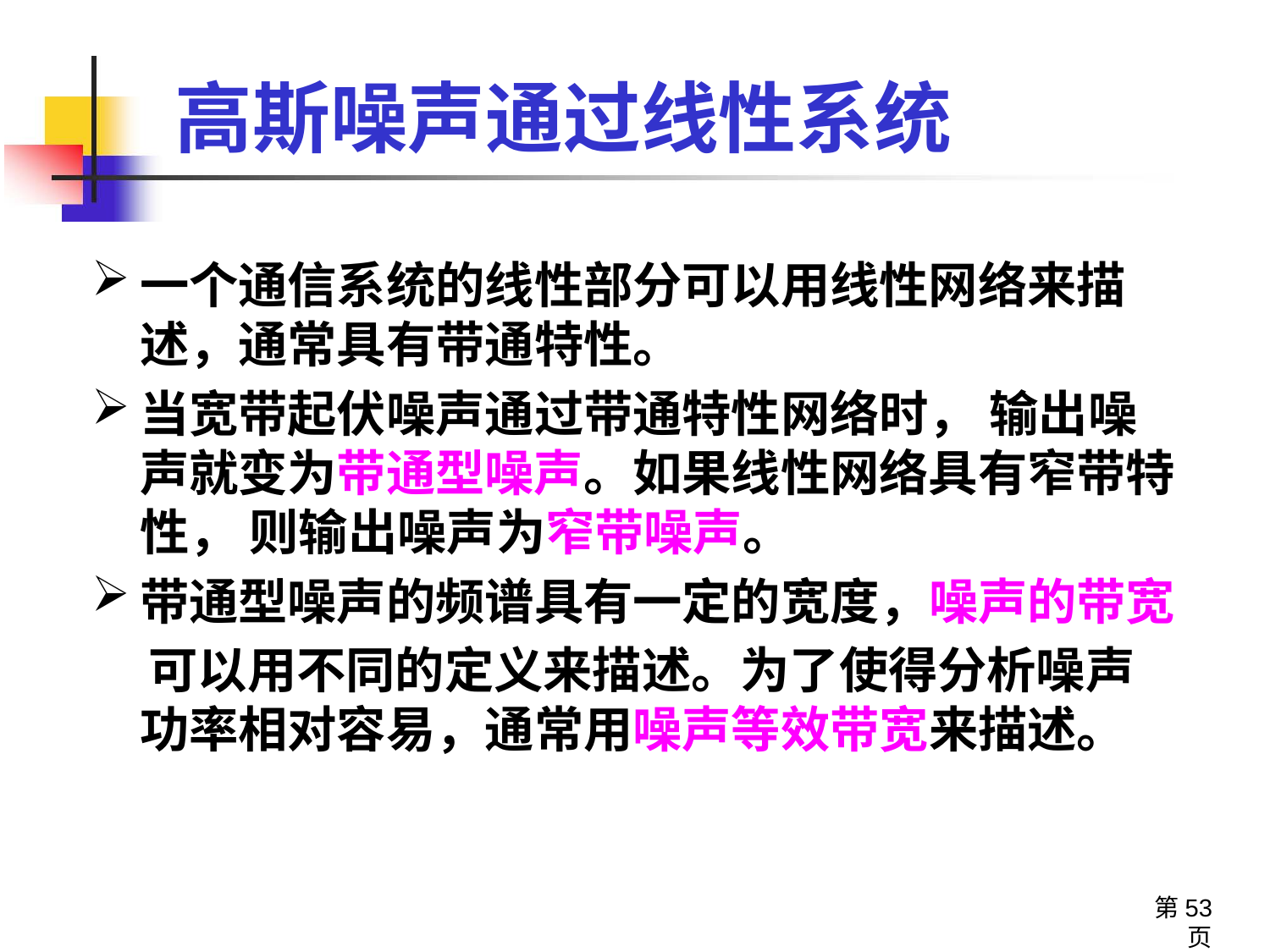

# 高斯噪声通过线性系统
一个通信系统的线性部分可以用线性网络来描述，通常具有带通特性。
当宽带起伏噪声通过带通特性网络时， 输出噪声就变为带通型噪声。如果线性网络具有窄带特性， 则输出噪声为窄带噪声。
带通型噪声的频谱具有一定的宽度，噪声的带宽
    可以用不同的定义来描述。为了使得分析噪声功率相对容易，通常用噪声等效带宽来描述。
第53页